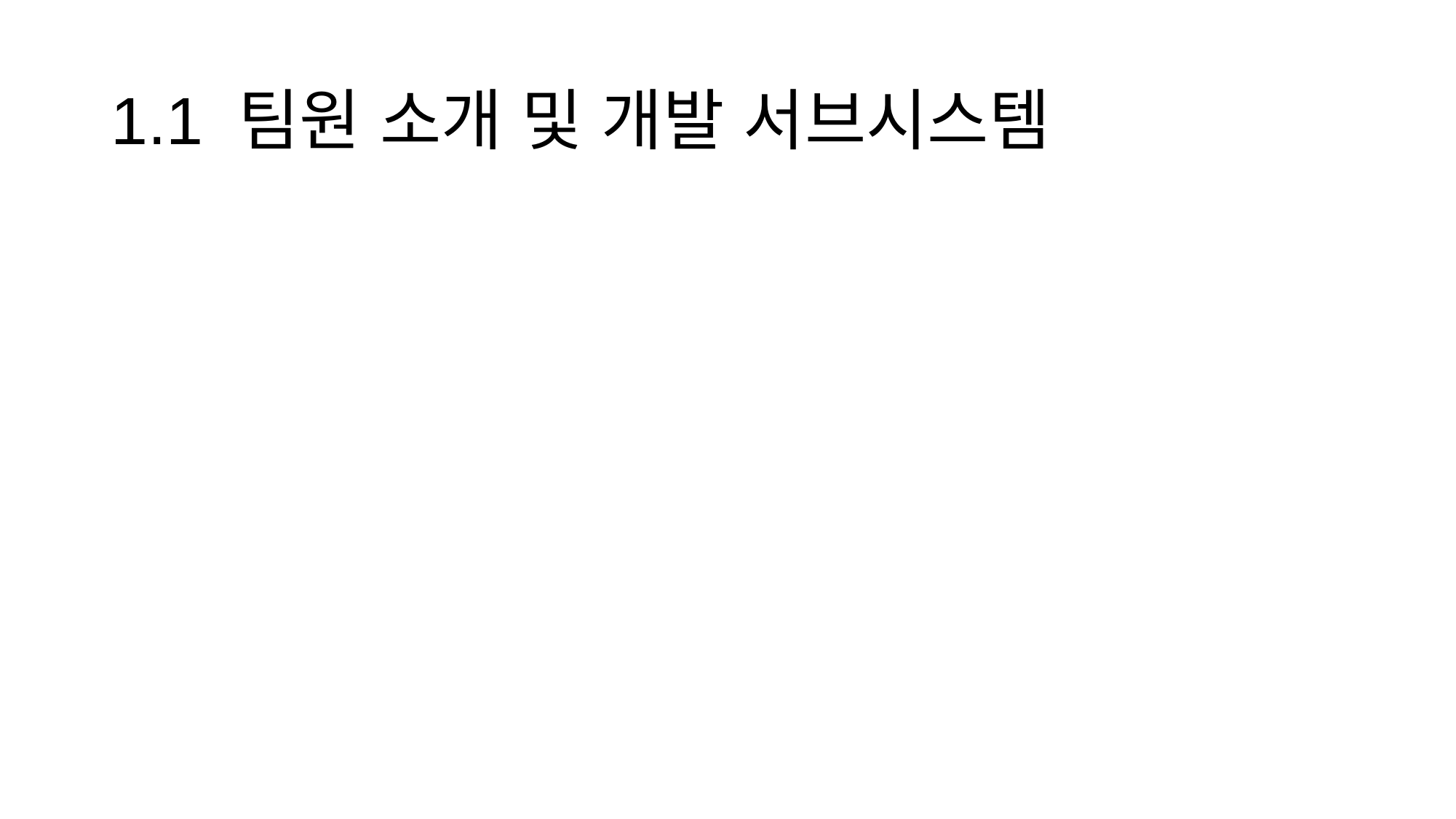

# 1.1 팀원 소개 및 개발 서브시스템